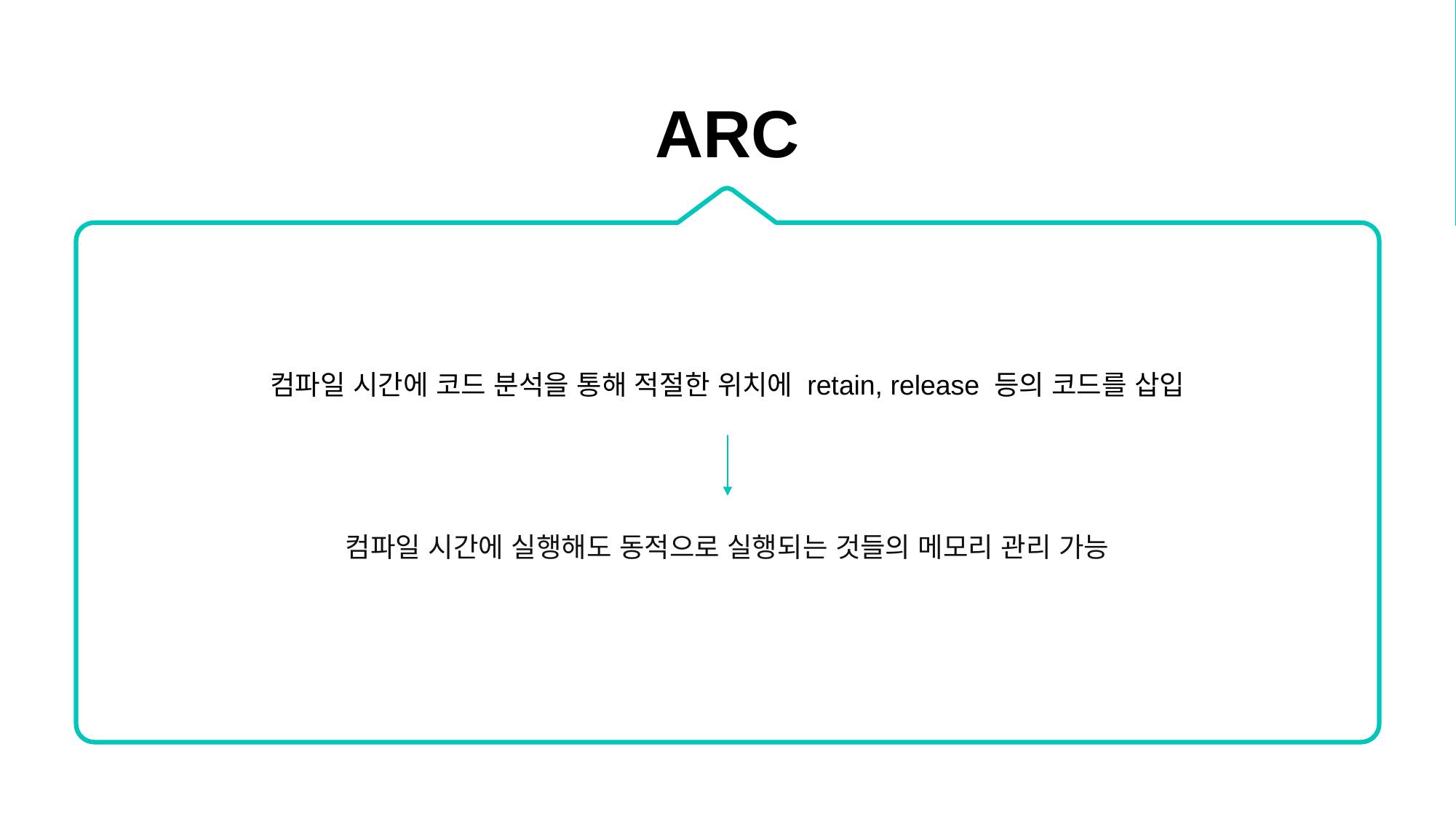

ARC

컴파일 시간에 코드 분석을 통해 적절한 위치에 retain, release 등의 코드를 삽입

컴파일 시간에 실행해도 동적으로 실행되는 것들의 메모리 관리 가능